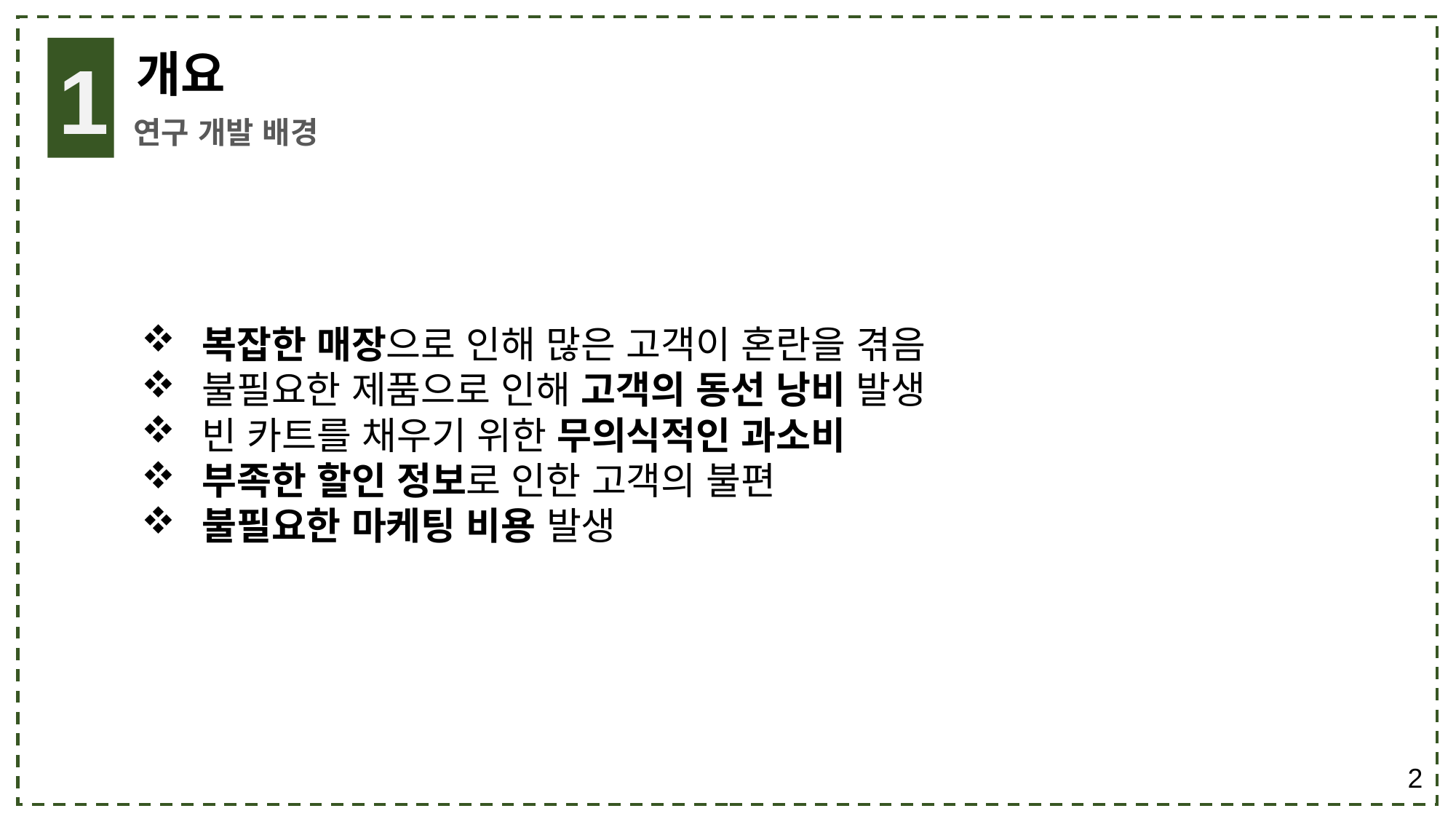

1
개요
연구 개발 배경
 복잡한 매장으로 인해 많은 고객이 혼란을 겪음
 불필요한 제품으로 인해 고객의 동선 낭비 발생
 빈 카트를 채우기 위한 무의식적인 과소비
 부족한 할인 정보로 인한 고객의 불편
 불필요한 마케팅 비용 발생
2